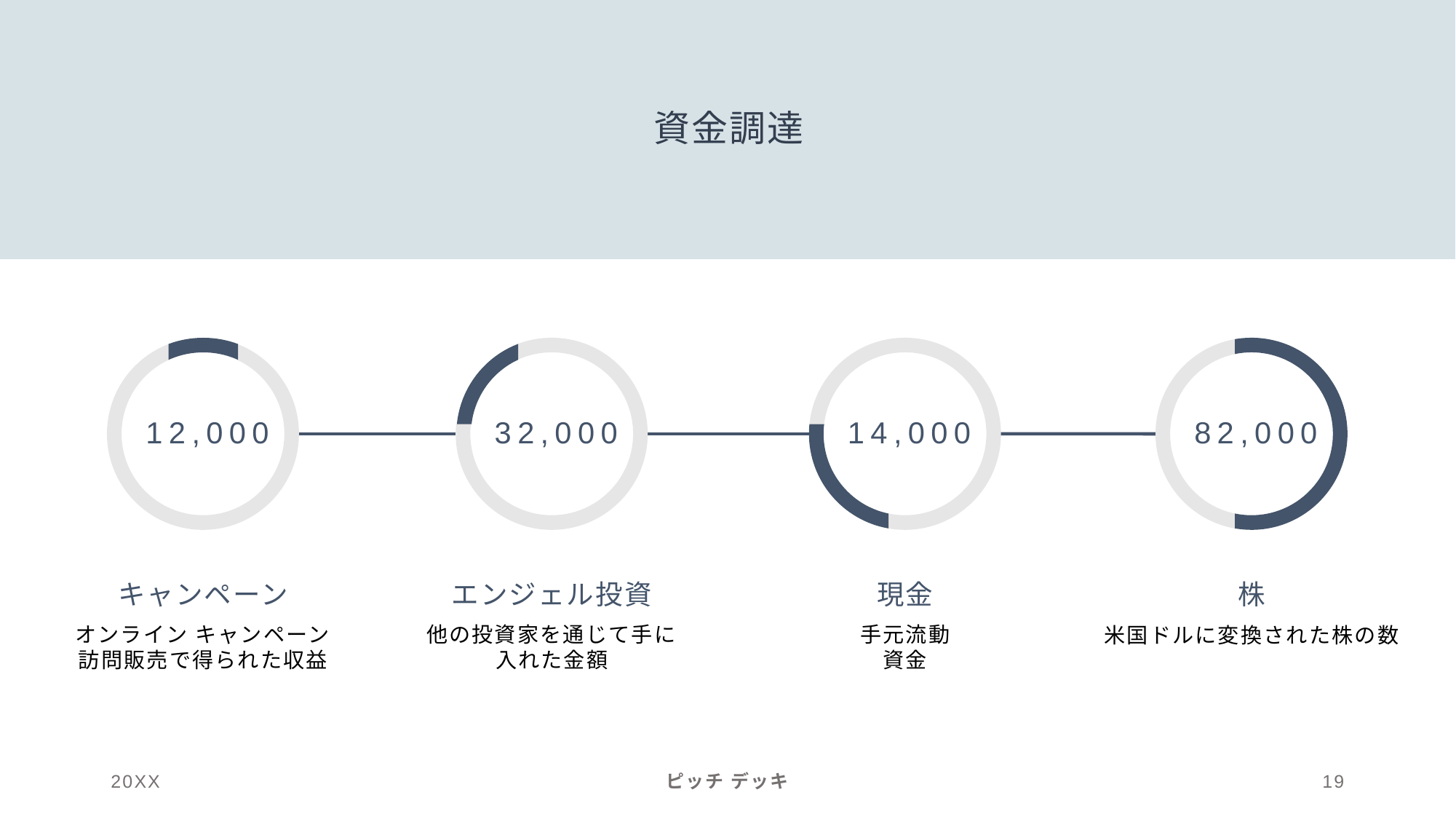

# 資金調達

12,000
32,000
14,000
82,000
キャンペーン
エンジェル投資
現金
株
他の投資家を通じて手に入れた金額
オンライン キャンペーン訪問販売で得られた収益
手元流動
資金
米国ドルに変換された株の数
20XX
ピッチ デッキ
19